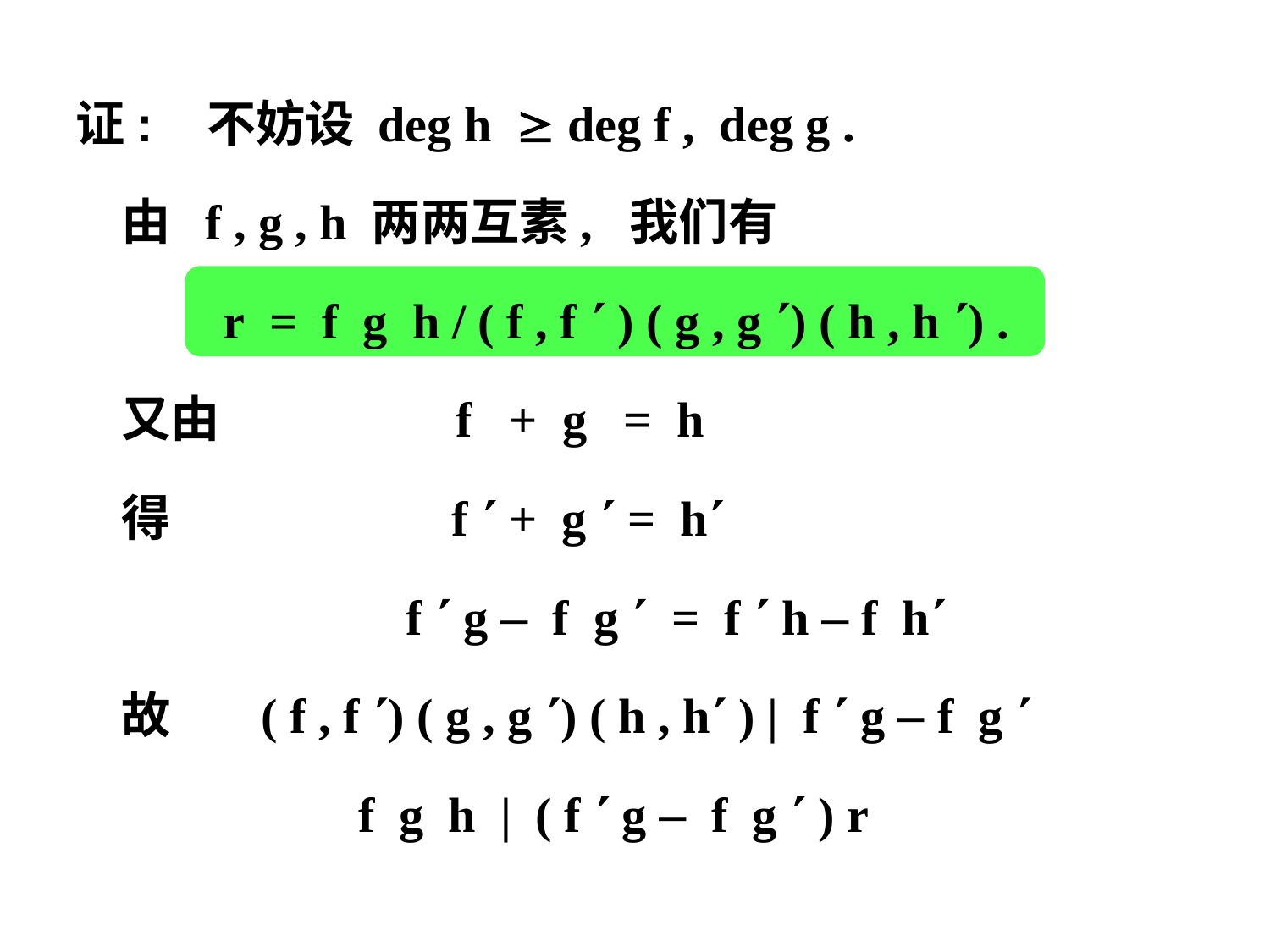

证:   不妨设 deg h  ≥ deg f ,  deg g .
   由  f , g , h 两两互素,  我们有
            r  =  f  g  h / ( f , f ′ ) ( g , g ′) ( h , h ′) .
   又由                    f   +  g   =  h
   得                        f ′ +  g ′ =  h′
                        f ′ g –  f  g ′  =  f ′ h – f  h′
   故       ( f , f ′) ( g , g ′) ( h , h′ ) |  f ′ g – f  g ′
                       f  g  h  |  ( f ′ g –  f  g ′ ) r